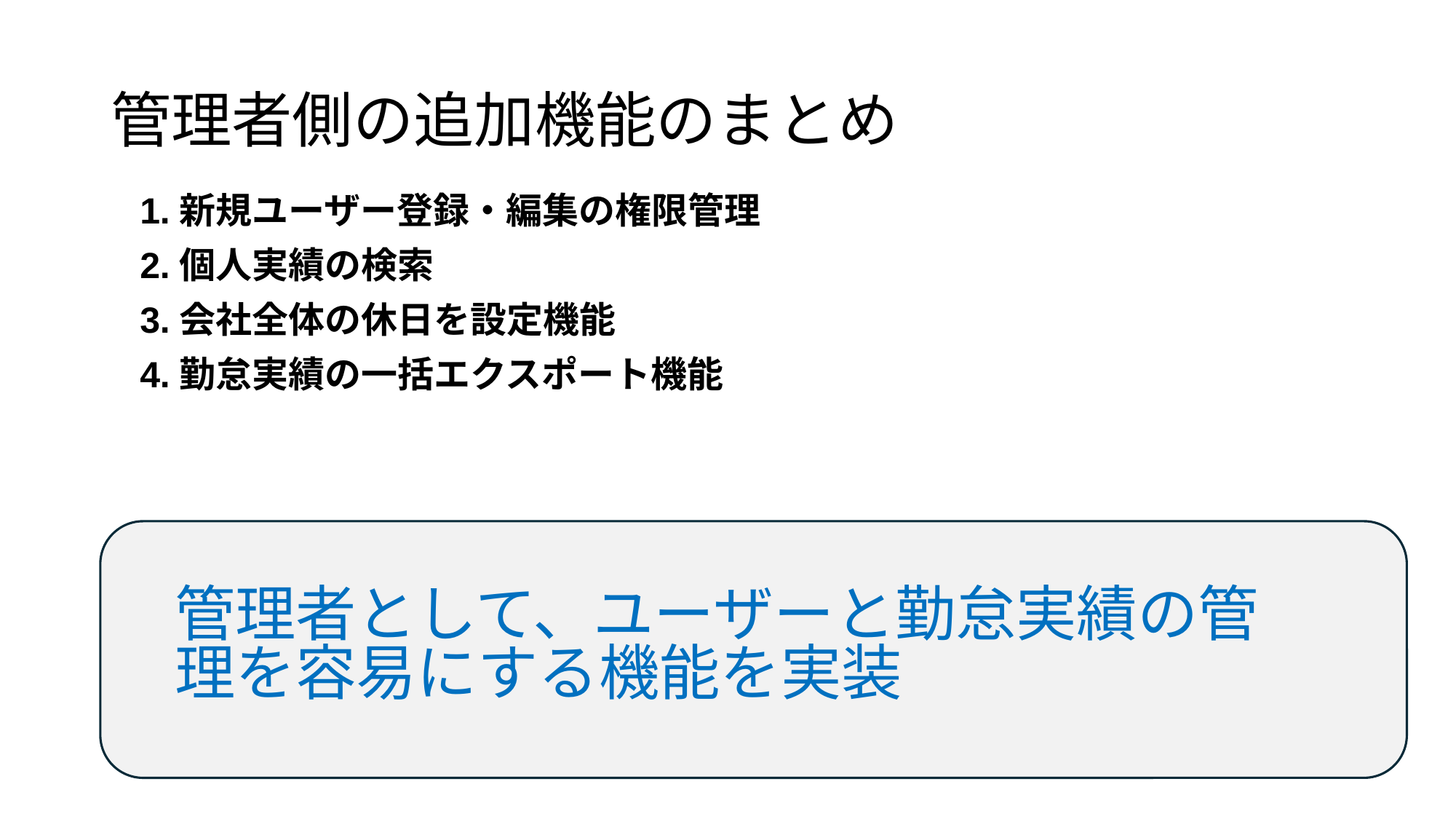

# 管理者側の追加機能のまとめ
1.新規ユーザー登録・編集の権限管理
2.個人実績の検索
3.会社全体の休日を設定機能
4.勤怠実績の一括エクスポート機能

管理者として、ユーザーと勤怠実績の管理を容易にする機能を実装​